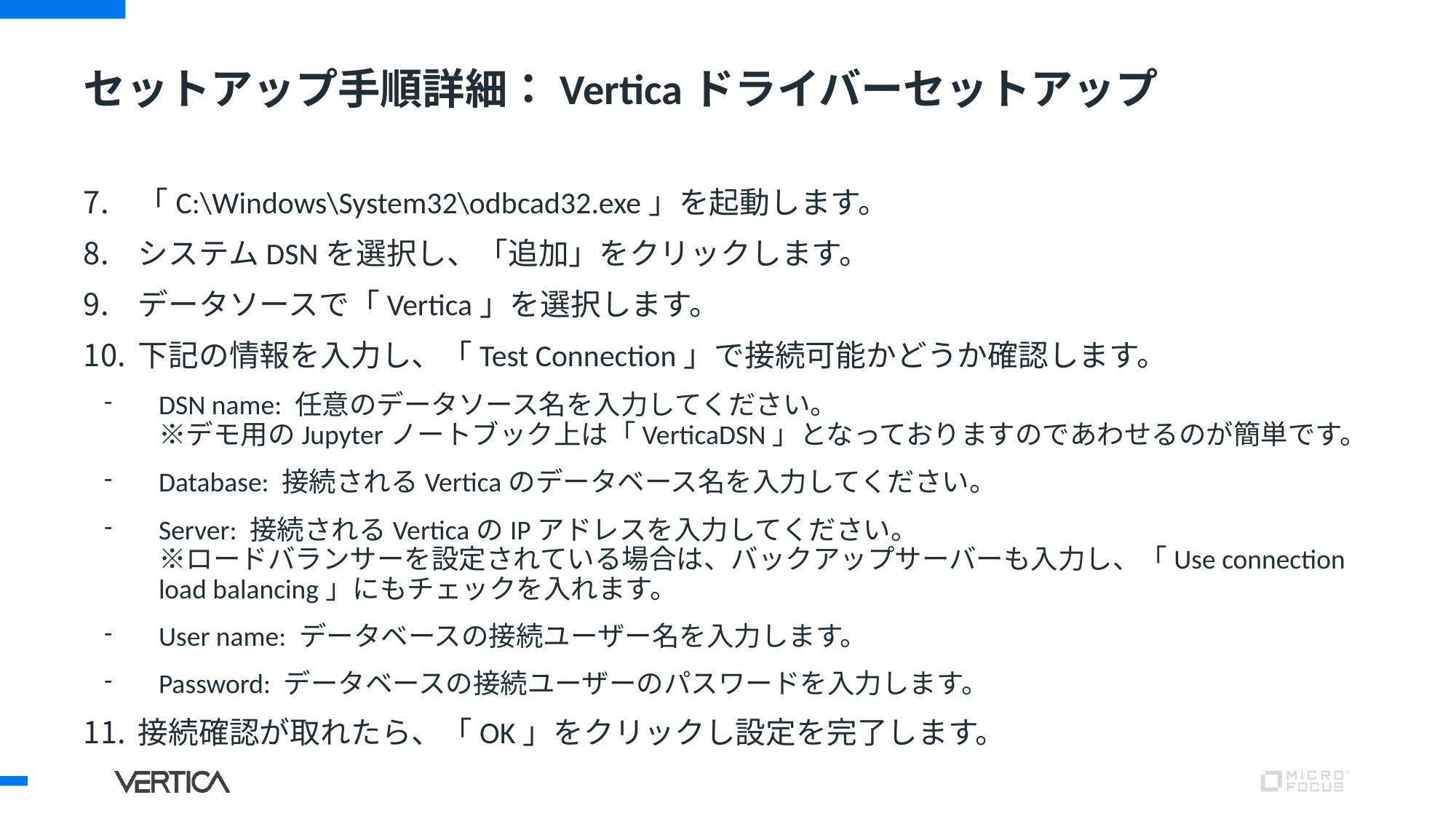

# セットアップ手順詳細：Verticaドライバーセットアップ

「C:\Windows\System32\odbcad32.exe」を起動します。
システムDSNを選択し、「追加」をクリックします。
データソースで「Vertica」を選択します。
下記の情報を入力し、「Test Connection」で接続可能かどうか確認します。
DSN name: 任意のデータソース名を入力してください。
※デモ用のJupyterノートブック上は「VerticaDSN」となっておりますのであわせるのが簡単です。
Database: 接続されるVerticaのデータベース名を入力してください。
Server: 接続されるVerticaのIPアドレスを入力してください。
※ロードバランサーを設定されている場合は、バックアップサーバーも入力し、「Use connection load balancing」にもチェックを入れます。
User name: データベースの接続ユーザー名を入力します。
Password: データベースの接続ユーザーのパスワードを入力します。
接続確認が取れたら、「OK」をクリックし設定を完了します。